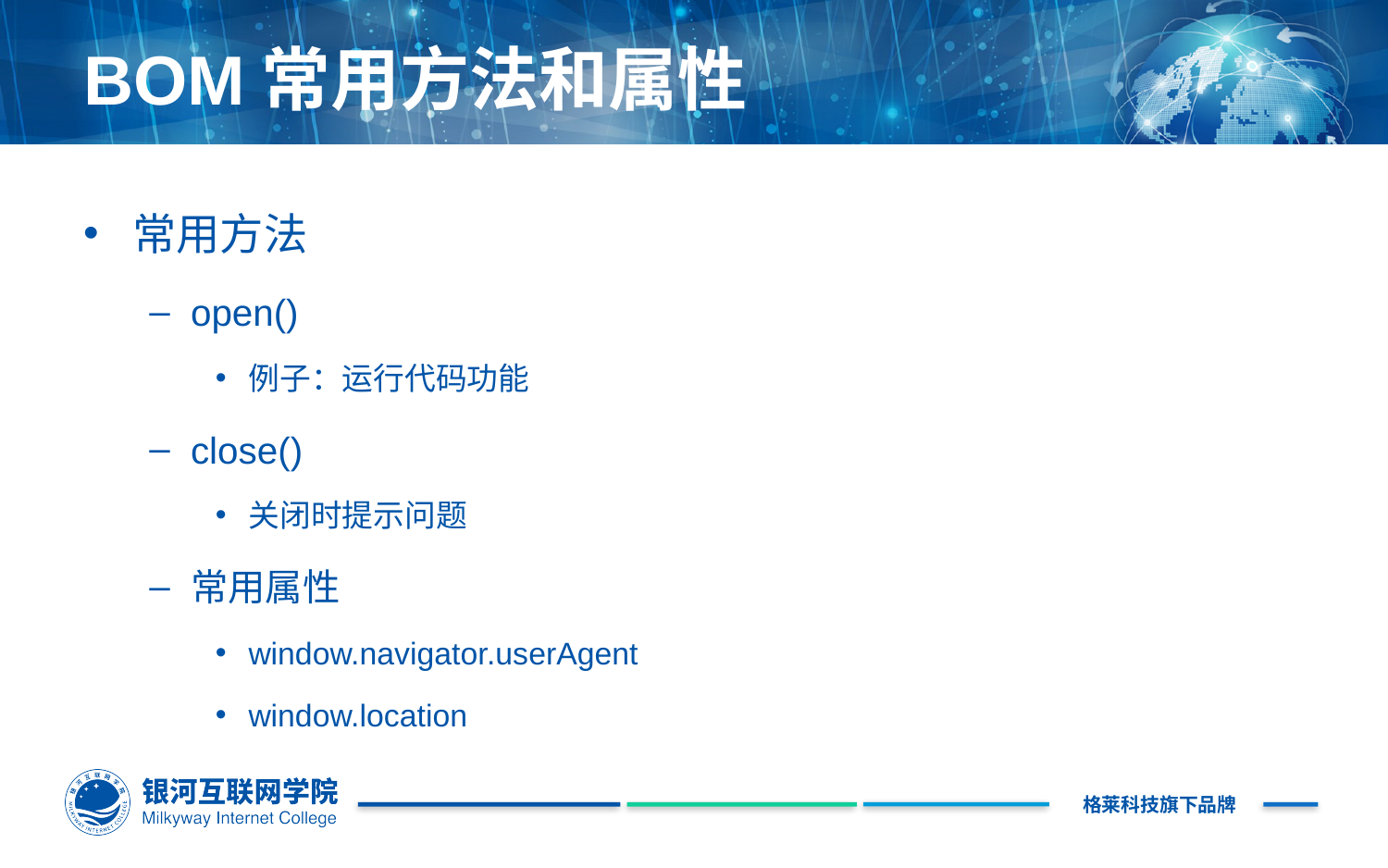

# BOM常用方法和属性
常用方法
open()
例子：运行代码功能
close()
关闭时提示问题
常用属性
window.navigator.userAgent
window.location